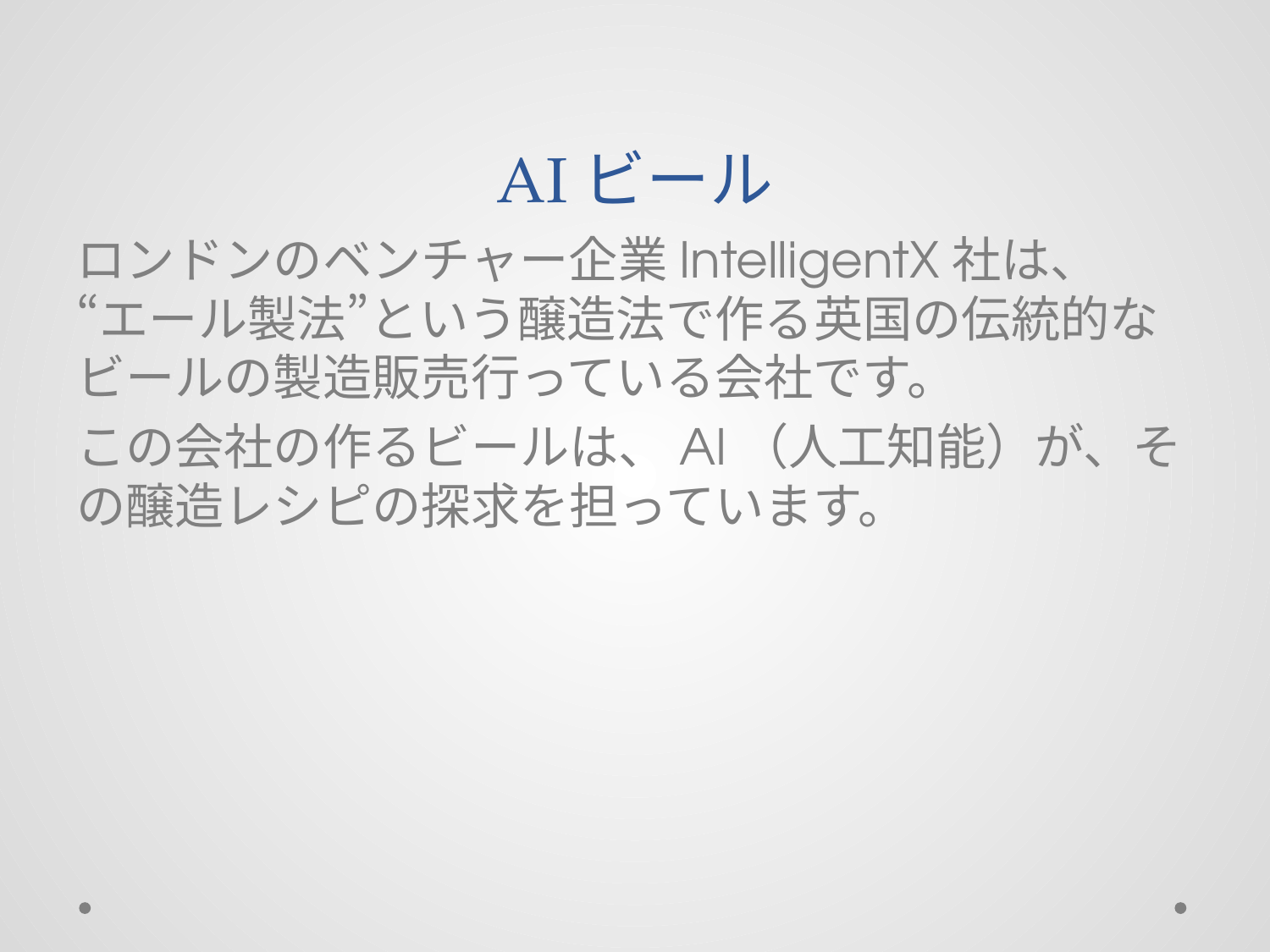

# AIビール
ロンドンのベンチャー企業IntelligentX社は、“エール製法”という醸造法で作る英国の伝統的なビールの製造販売行っている会社です。
この会社の作るビールは、AI（人工知能）が、その醸造レシピの探求を担っています。